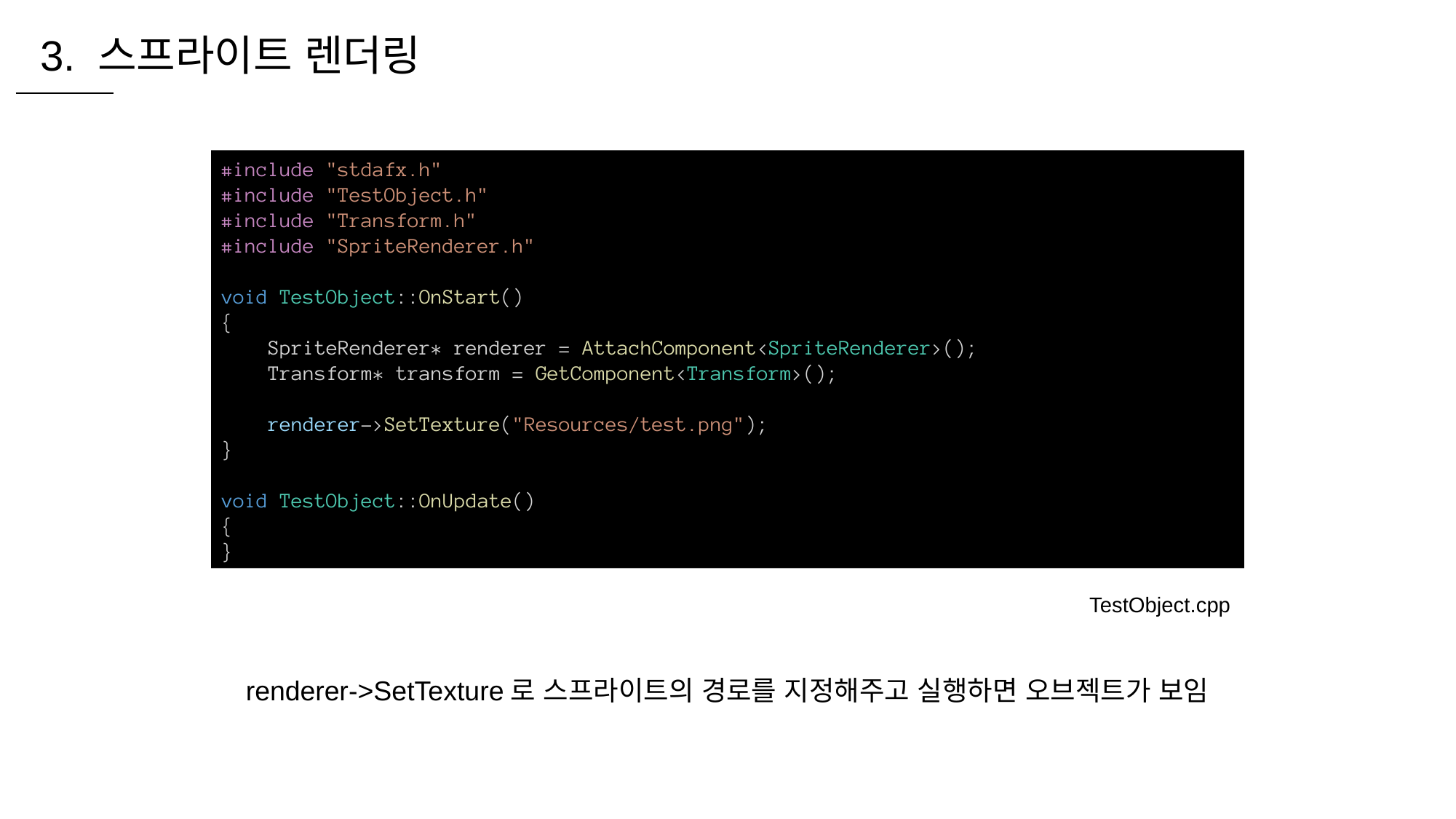

3. 스프라이트 렌더링
#include "stdafx.h"
#include "TestObject.h"
#include "Transform.h"
#include "SpriteRenderer.h"
void TestObject::OnStart()
{
    SpriteRenderer* renderer = AttachComponent<SpriteRenderer>();
    Transform* transform = GetComponent<Transform>();
    renderer->SetTexture("Resources/test.png");
}
void TestObject::OnUpdate()
{
}
TestObject.cpp
renderer->SetTexture로 스프라이트의 경로를 지정해주고 실행하면 오브젝트가 보임